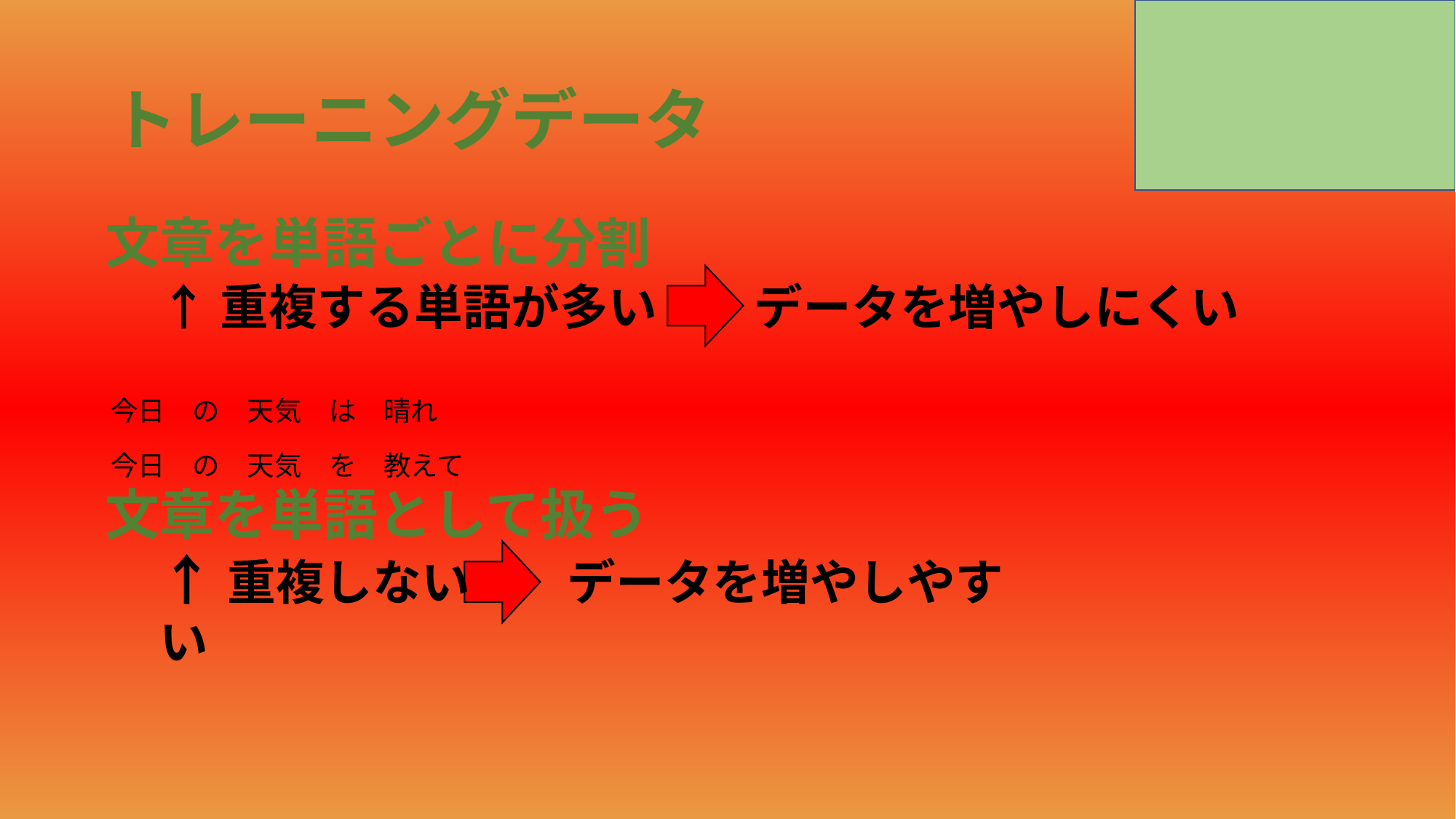

# トレーニングデータ
文章を単語ごとに分割
↑重複する単語が多い　　データを増やしにくい

今日　の　天気　は　晴れ

文章を単語として扱う
↑重複しない　　データを増やしやすい

今日　の　天気　を　教えて